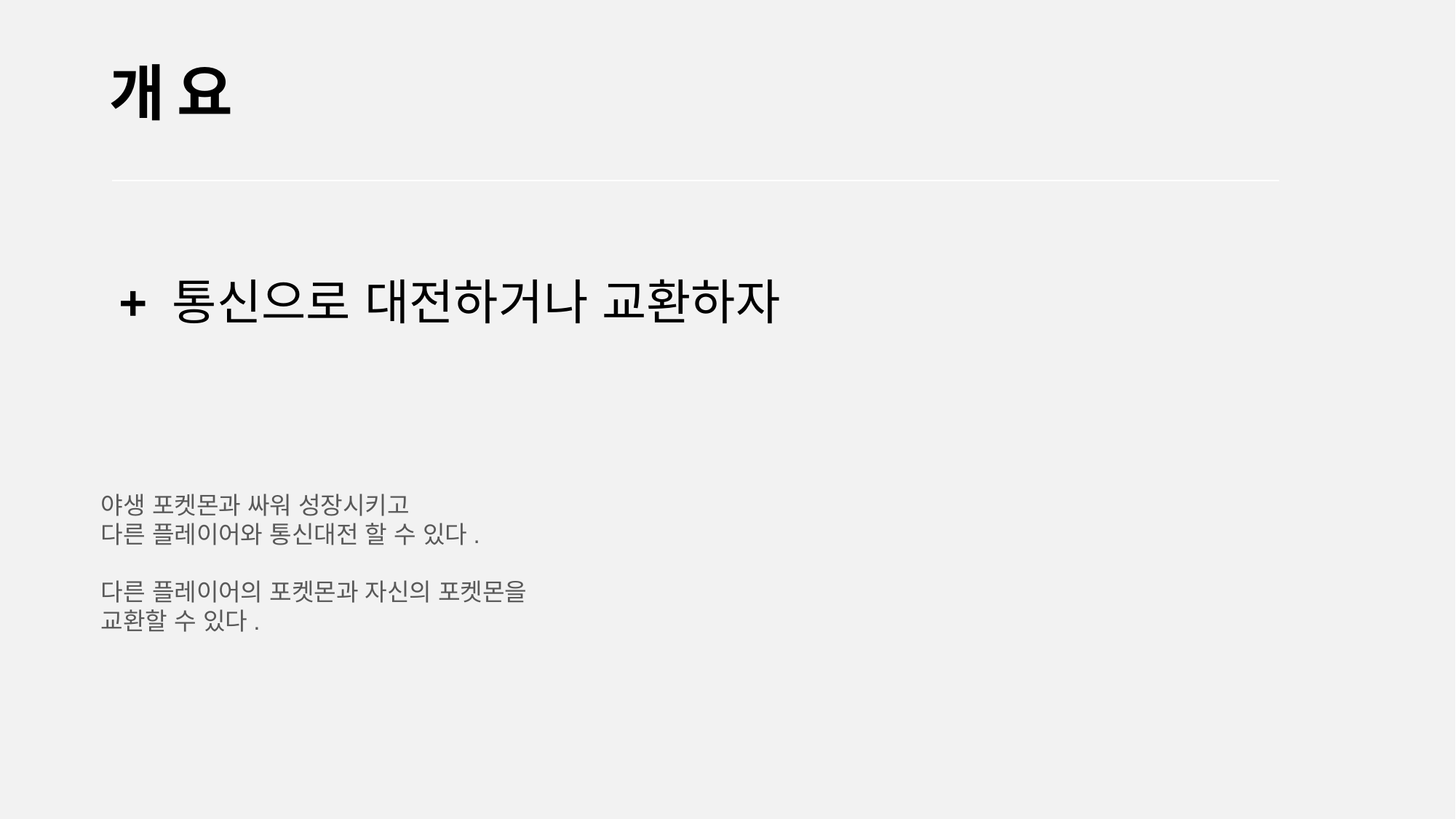

개요
 + 통신으로 대전하거나 교환하자
야생 포켓몬과 싸워 성장시키고
다른 플레이어와 통신대전 할 수 있다.

다른 플레이어의 포켓몬과 자신의 포켓몬을
교환할 수 있다.